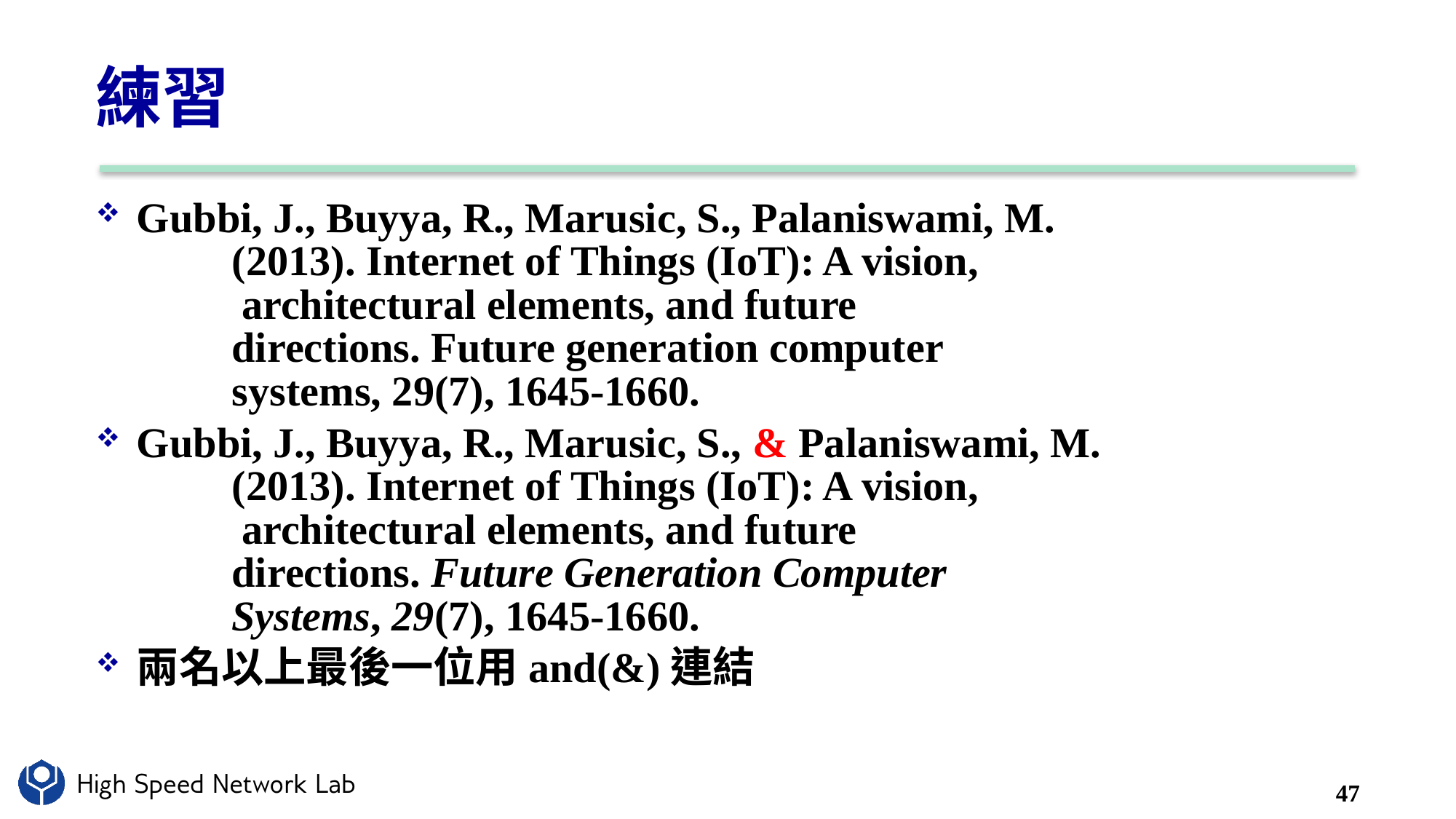

# 練習
Gubbi, J., Buyya, R., Marusic, S., Palaniswami, M.
　　(2013). Internet of Things (IoT): A vision,
    　architectural elements, and future
　　directions. Future generation computer
　　systems, 29(7), 1645-1660.
Gubbi, J., Buyya, R., Marusic, S., & Palaniswami, M.
　　(2013). Internet of Things (IoT): A vision,
    　architectural elements, and future
　　directions. Future Generation Computer
　　Systems, 29(7), 1645-1660.
兩名以上最後一位用and(&)連結

47